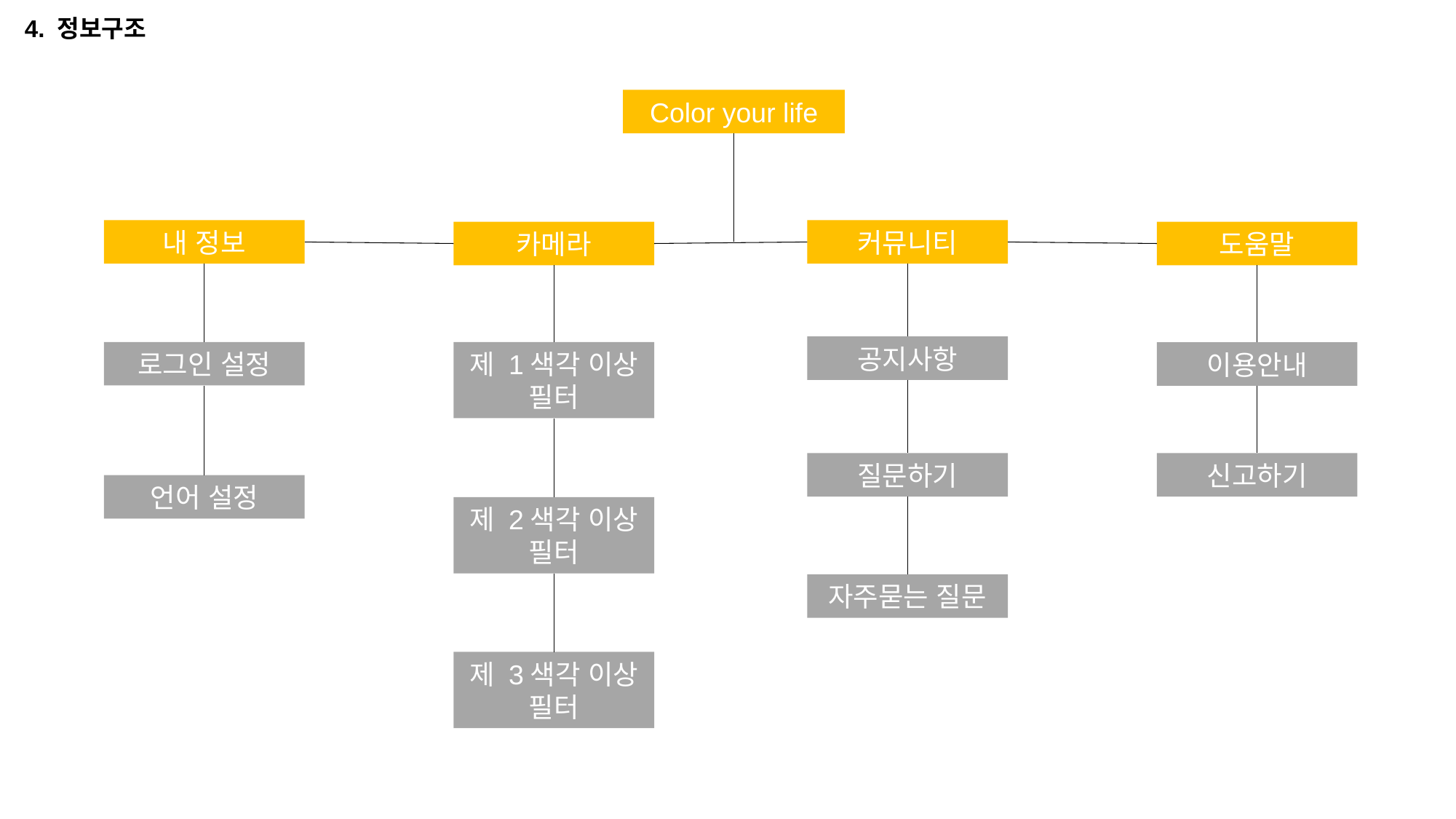

4. 정보구조
Color your life
내 정보
커뮤니티
카메라
도움말
공지사항
로그인 설정
제 1색각 이상 필터
이용안내
질문하기
신고하기
언어 설정
제 2색각 이상 필터
자주묻는 질문
제 3색각 이상 필터